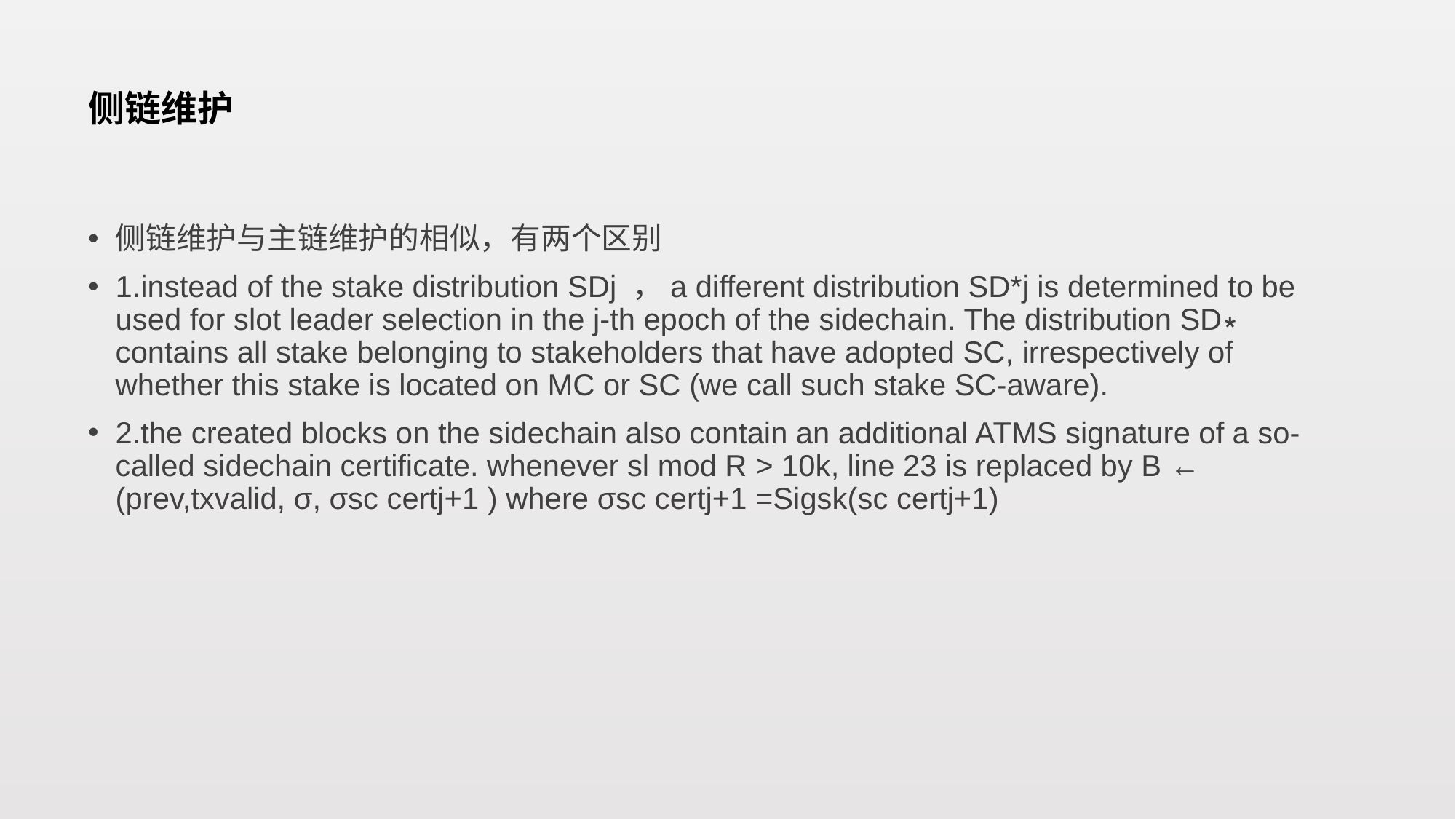

# 侧链维护
侧链维护与主链维护的相似，有两个区别
1.instead of the stake distribution SDj ，a different distribution SD*j is determined to be used for slot leader selection in the j-th epoch of the sidechain. The distribution SD∗ contains all stake belonging to stakeholders that have adopted SC, irrespectively of whether this stake is located on MC or SC (we call such stake SC-aware).
2.the created blocks on the sidechain also contain an additional ATMS signature of a so-called sidechain certificate. whenever sl mod R > 10k, line 23 is replaced by B ← (prev,txvalid, σ, σsc certj+1 ) where σsc certj+1 =Sigsk(sc certj+1)